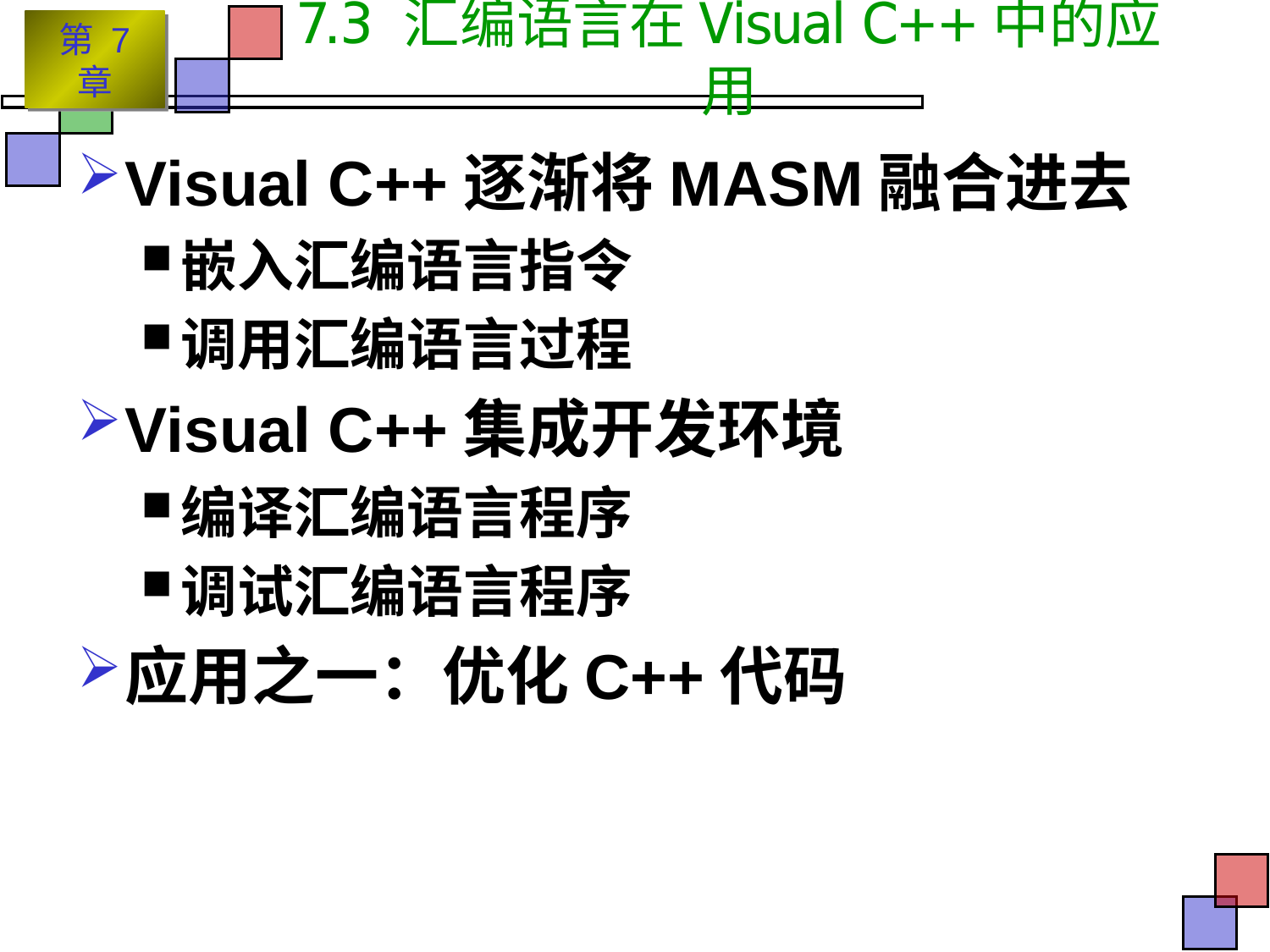

# 7.3 汇编语言在Visual C++中的应用
Visual C++逐渐将MASM融合进去
嵌入汇编语言指令
调用汇编语言过程
Visual C++集成开发环境
编译汇编语言程序
调试汇编语言程序
应用之一：优化C++代码